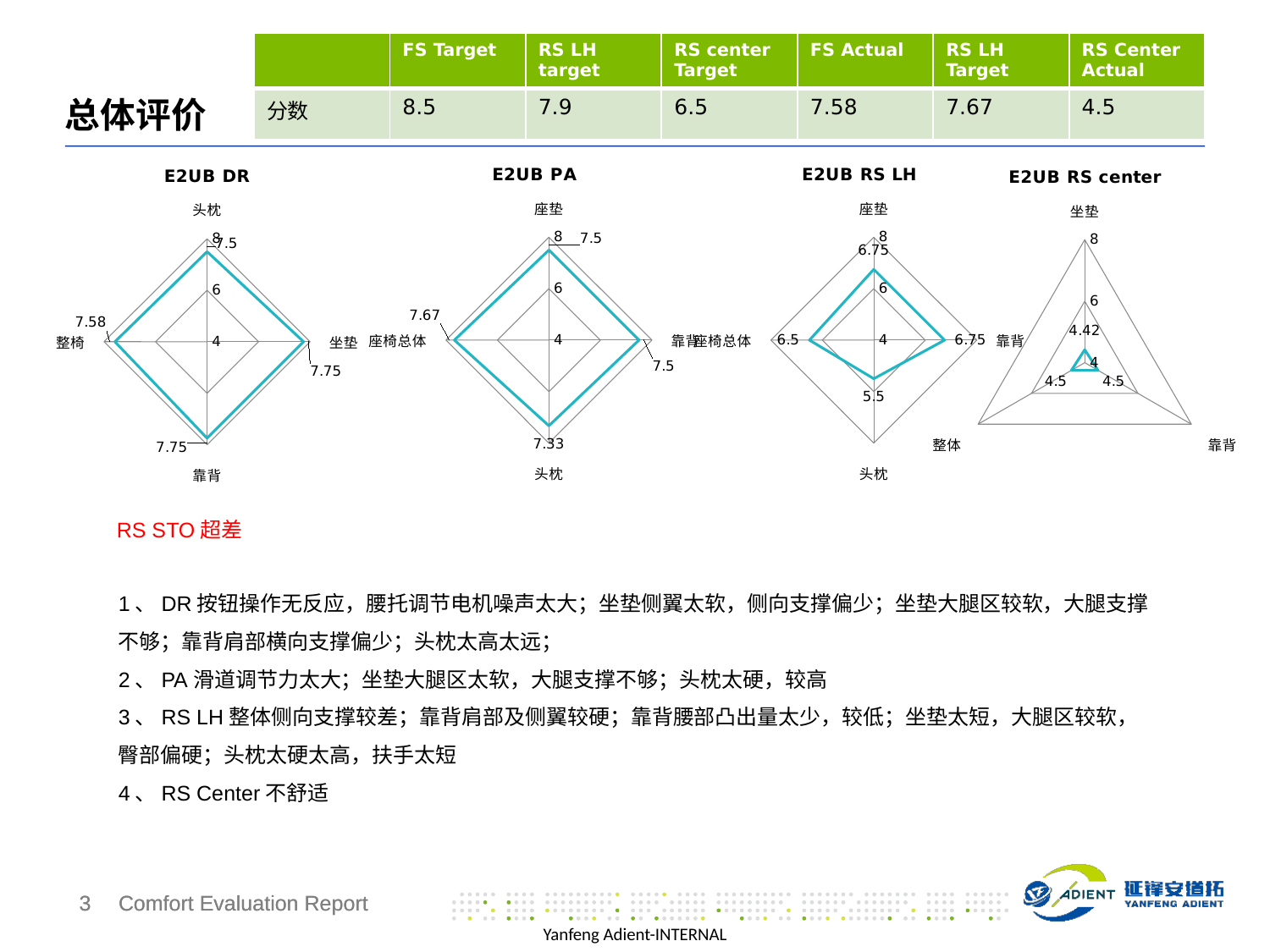

|  | FS Target | RS LH target | RS center Target | FS Actual | RS LH Target | RS Center Actual |
| --- | --- | --- | --- | --- | --- | --- |
| 分数 | 8.5 | 7.9 | 6.5 | 7.58 | 7.67 | 4.5 |
# 总体评价

### Chart: E2UB PA

| Category | 均值 |
|---|---|
| 座垫 | 7.5 |
| 靠背 | 7.5 |
| 头枕 | 7.33 |
| 座椅总体 | 7.67 |

### Chart: E2UB RS LH

| Category | 均值 |
|---|---|
| 座垫 | 6.75 |
| 靠背 | 6.75 |
| 头枕 | 5.5 |
| 座椅总体 | 6.5 |

### Chart: E2UB DR

| Category | 均值 |
|---|---|
| 头枕 | 7.5 |
| 坐垫 | 7.75 |
| 靠背 | 7.75 |
| 整椅 | 7.58 |

### Chart: E2UB RS center

| Category | 均值 |
|---|---|
| 坐垫 | 4.42 |
| 靠背 | 4.5 |
| 整体 | 4.5 |
RS STO超差
1、DR按钮操作无反应，腰托调节电机噪声太大；坐垫侧翼太软，侧向支撑偏少；坐垫大腿区较软，大腿支撑不够；靠背肩部横向支撑偏少；头枕太高太远；
2、PA滑道调节力太大；坐垫大腿区太软，大腿支撑不够；头枕太硬，较高
3、RS LH整体侧向支撑较差；靠背肩部及侧翼较硬；靠背腰部凸出量太少，较低；坐垫太短，大腿区较软，臀部偏硬；头枕太硬太高，扶手太短
4、RS Center不舒适